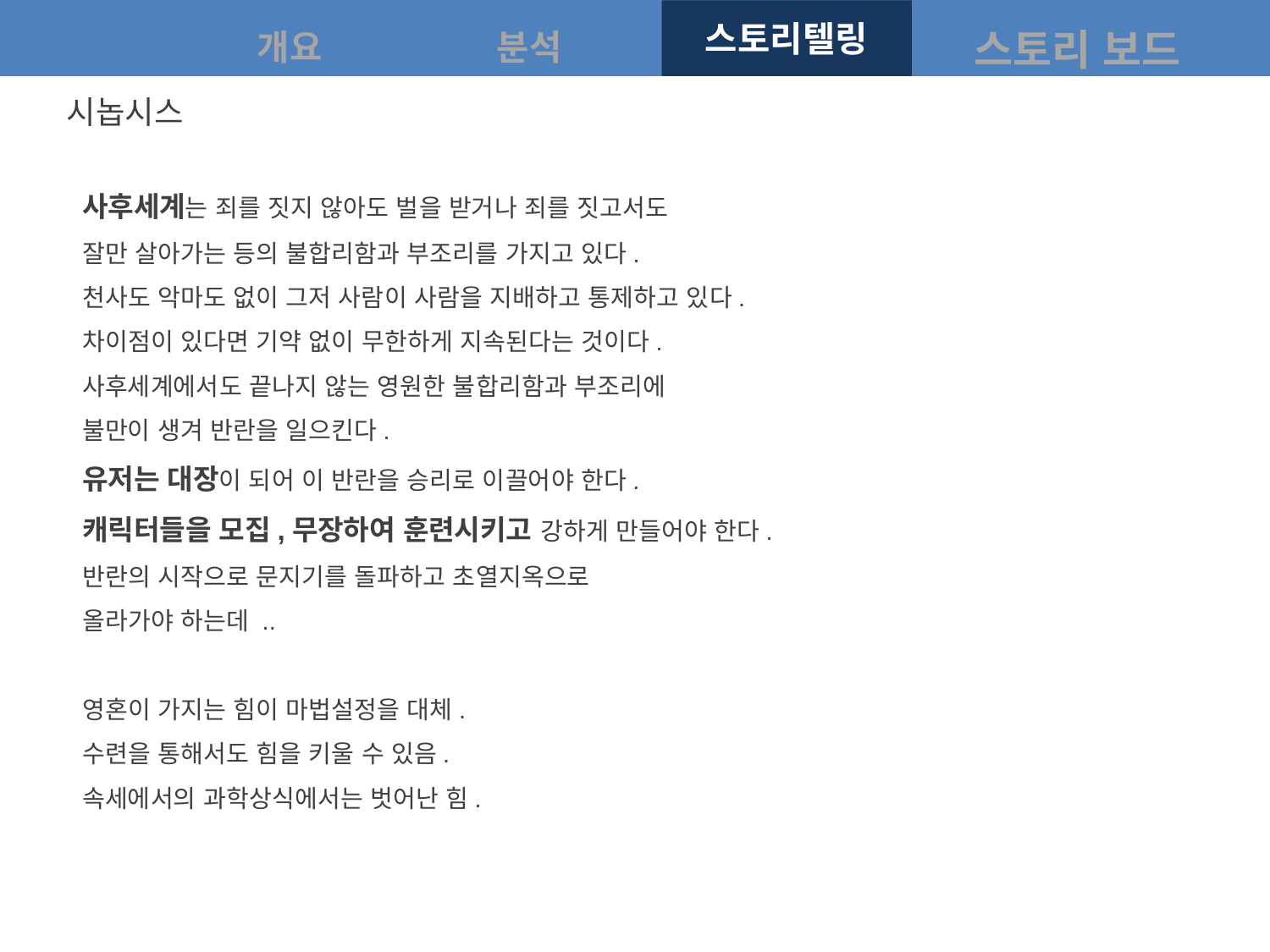

시놉시스
사후세계는 죄를 짓지 않아도 벌을 받거나 죄를 짓고서도
잘만 살아가는 등의 불합리함과 부조리를 가지고 있다.
천사도 악마도 없이 그저 사람이 사람을 지배하고 통제하고 있다.
차이점이 있다면 기약 없이 무한하게 지속된다는 것이다.
사후세계에서도 끝나지 않는 영원한 불합리함과 부조리에
불만이 생겨 반란을 일으킨다.
유저는 대장이 되어 이 반란을 승리로 이끌어야 한다.
캐릭터들을 모집,무장하여 훈련시키고 강하게 만들어야 한다.
반란의 시작으로 문지기를 돌파하고 초열지옥으로
올라가야 하는데 ..

영혼이 가지는 힘이 마법설정을 대체.
수련을 통해서도 힘을 키울 수 있음.
속세에서의 과학상식에서는 벗어난 힘.